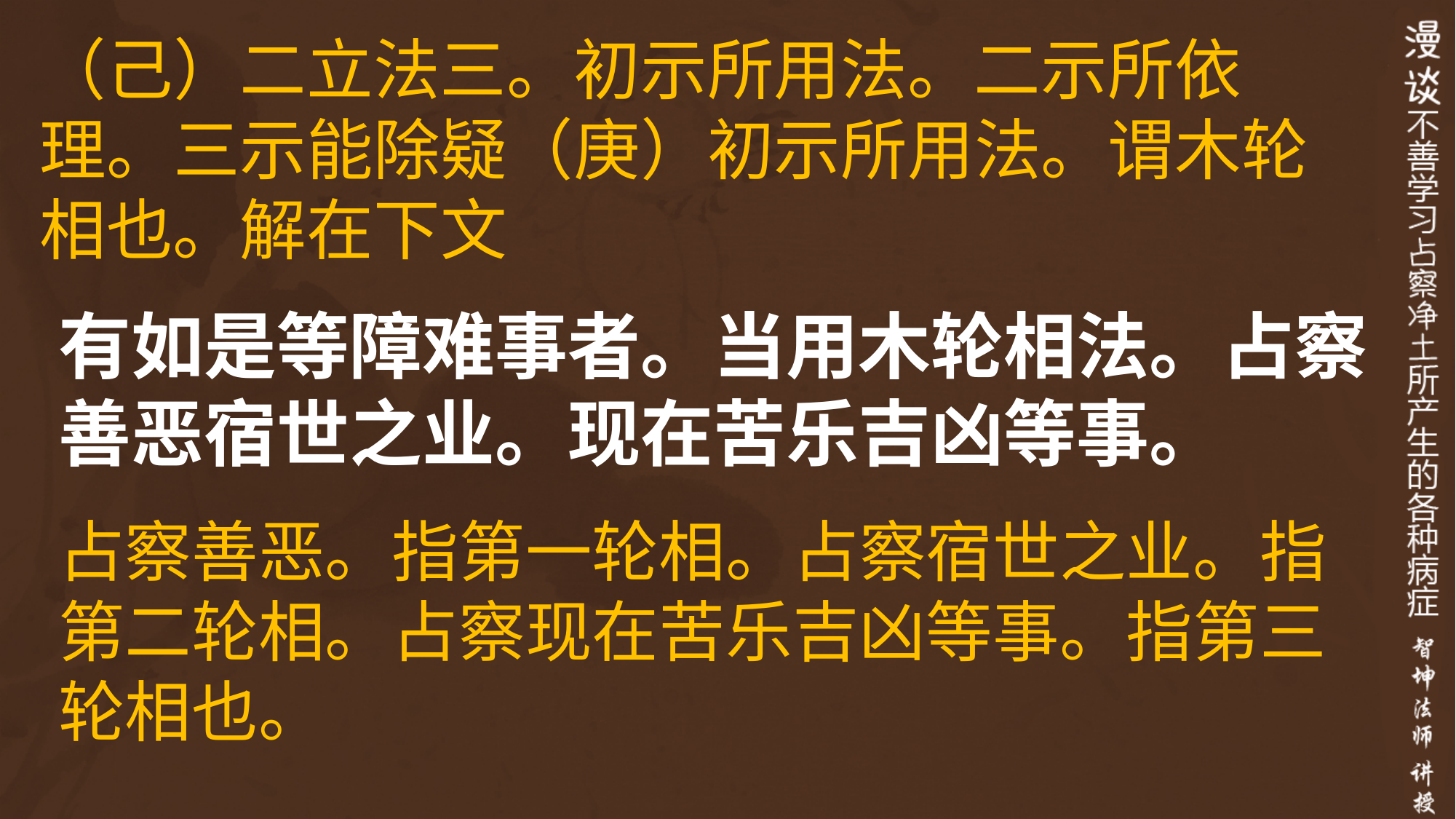

（己）二立法三。初示所用法。二示所依理。三示能除疑（庚）初示所用法。谓木轮相也。解在下文
有如是等障难事者。当用木轮相法。占察善恶宿世之业。现在苦乐吉凶等事。
占察善恶。指第一轮相。占察宿世之业。指第二轮相。占察现在苦乐吉凶等事。指第三轮相也。